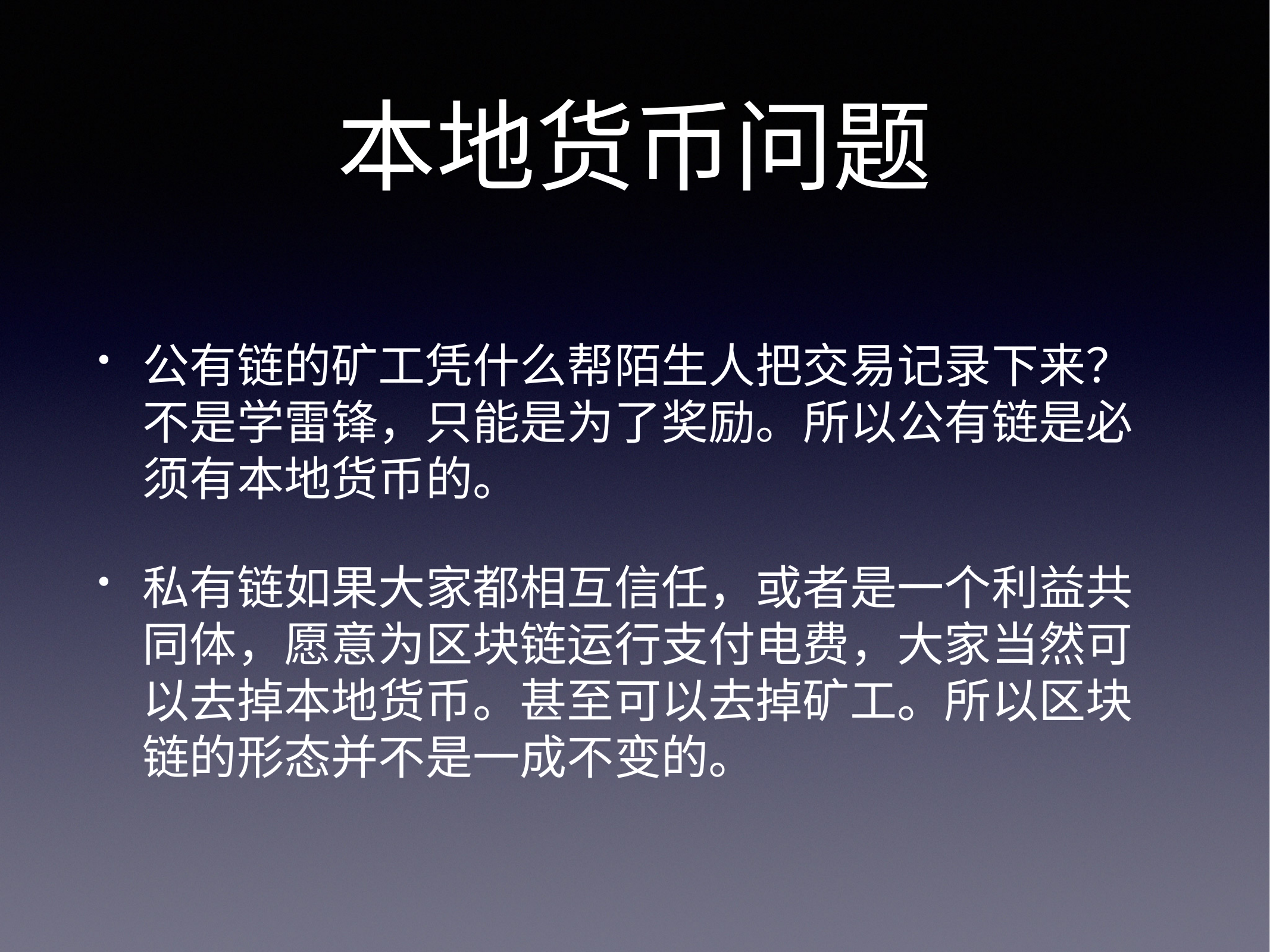

# 本地货币问题
公有链的矿工凭什么帮陌生人把交易记录下来？不是学雷锋，只能是为了奖励。所以公有链是必须有本地货币的。
私有链如果大家都相互信任，或者是一个利益共同体，愿意为区块链运行支付电费，大家当然可以去掉本地货币。甚至可以去掉矿工。所以区块链的形态并不是一成不变的。